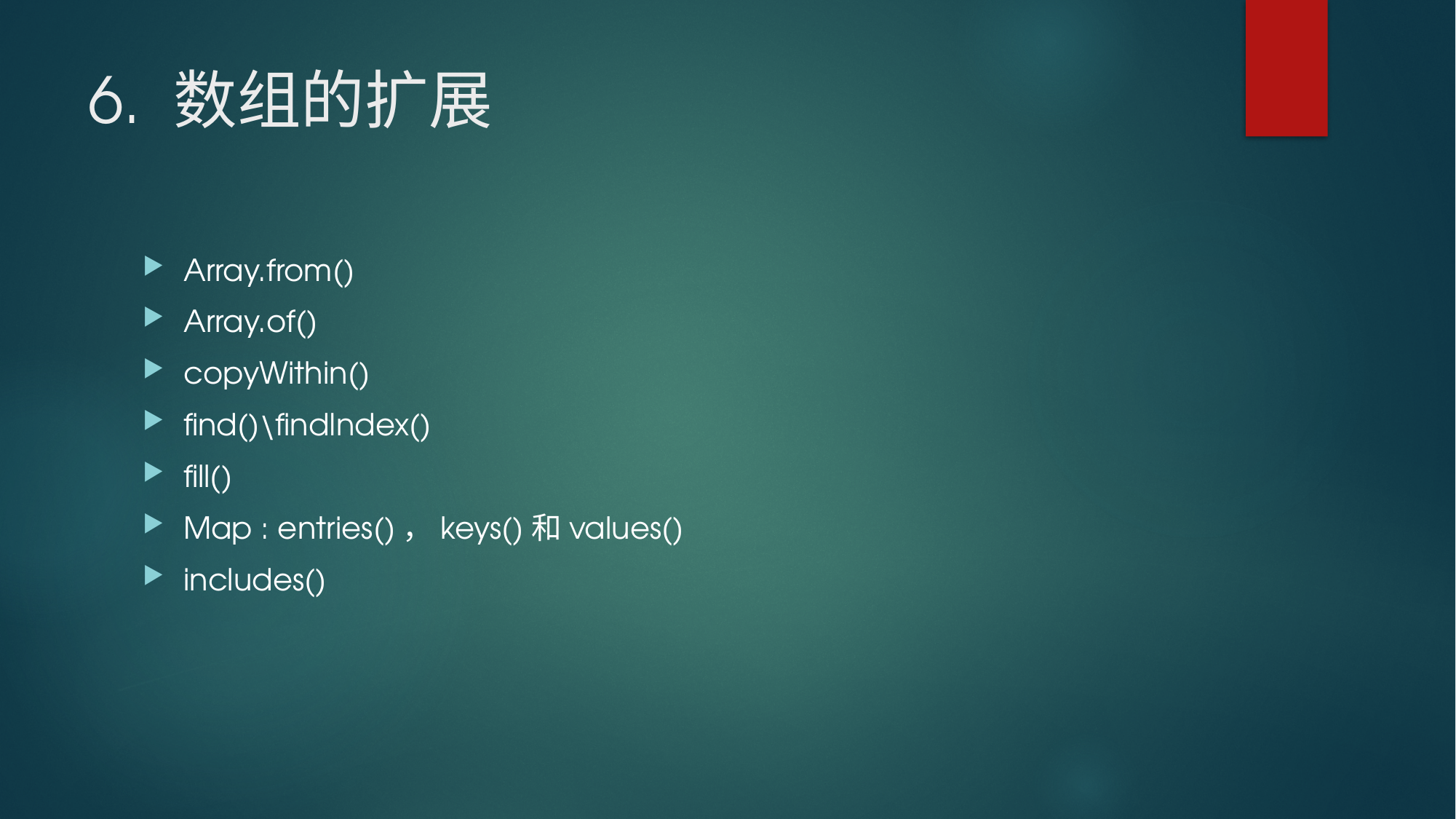

# 6. 数组的扩展
Array.from()
Array.of()
copyWithin()
find()\findIndex()
fill()
Map : entries()，keys()和values()
includes()